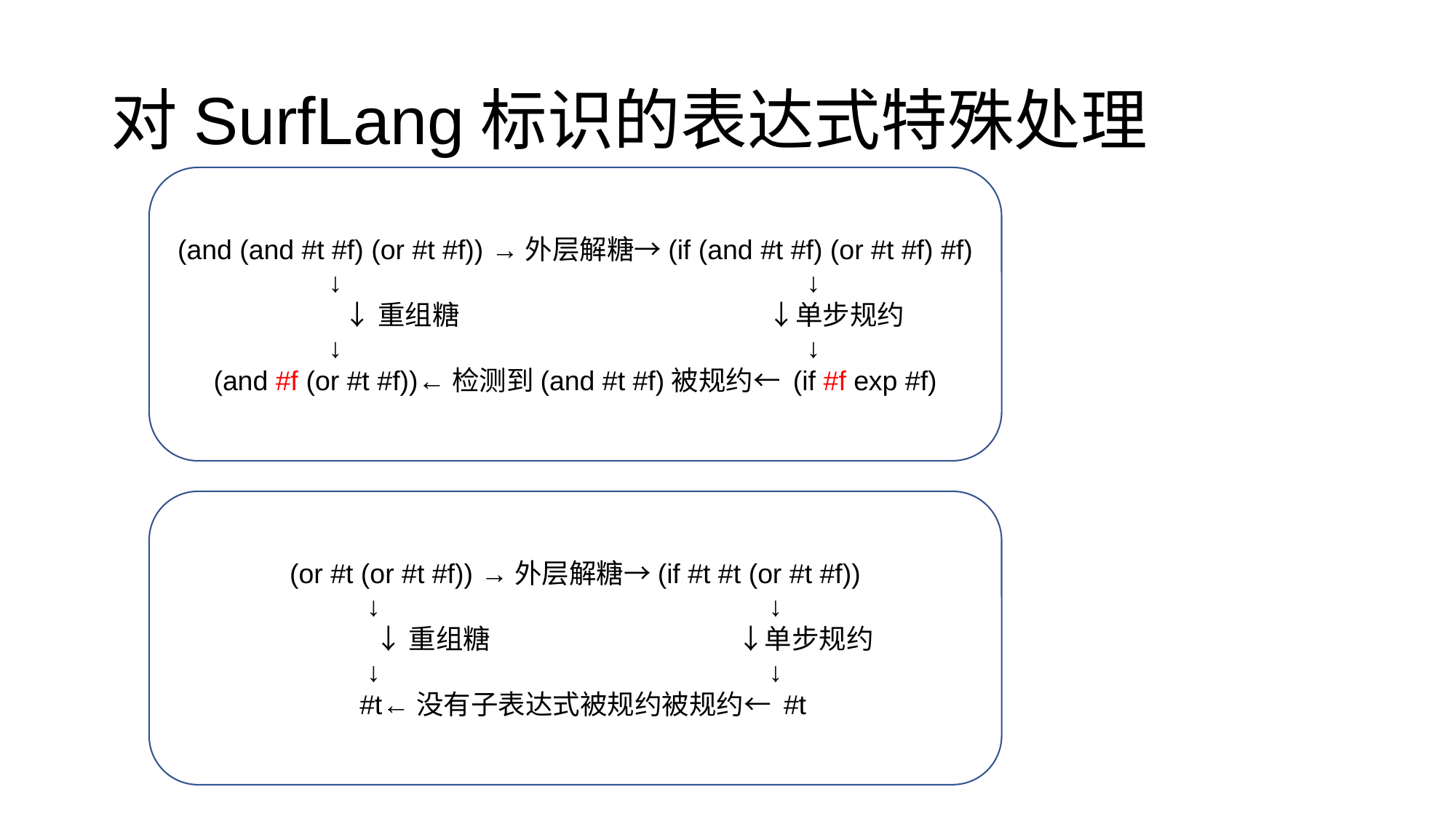

# 对SurfLang标识的表达式特殊处理
(and (and #t #f) (or #t #f)) →外层解糖→(if (and #t #f) (or #t #f) #f)
 ↓                                                             ↓
                ↓重组糖                                                  ↓单步规约
 ↓                                                             ↓
(and #f (or #t #f))←检测到(and #t #f)被规约← (if #f exp #f)
(or #t (or #t #f)) →外层解糖→(if #t #t (or #t #f))
 ↓                                                   ↓
                ↓重组糖                                        ↓单步规约
 ↓                                                   ↓
  #t←没有子表达式被规约被规约← #t